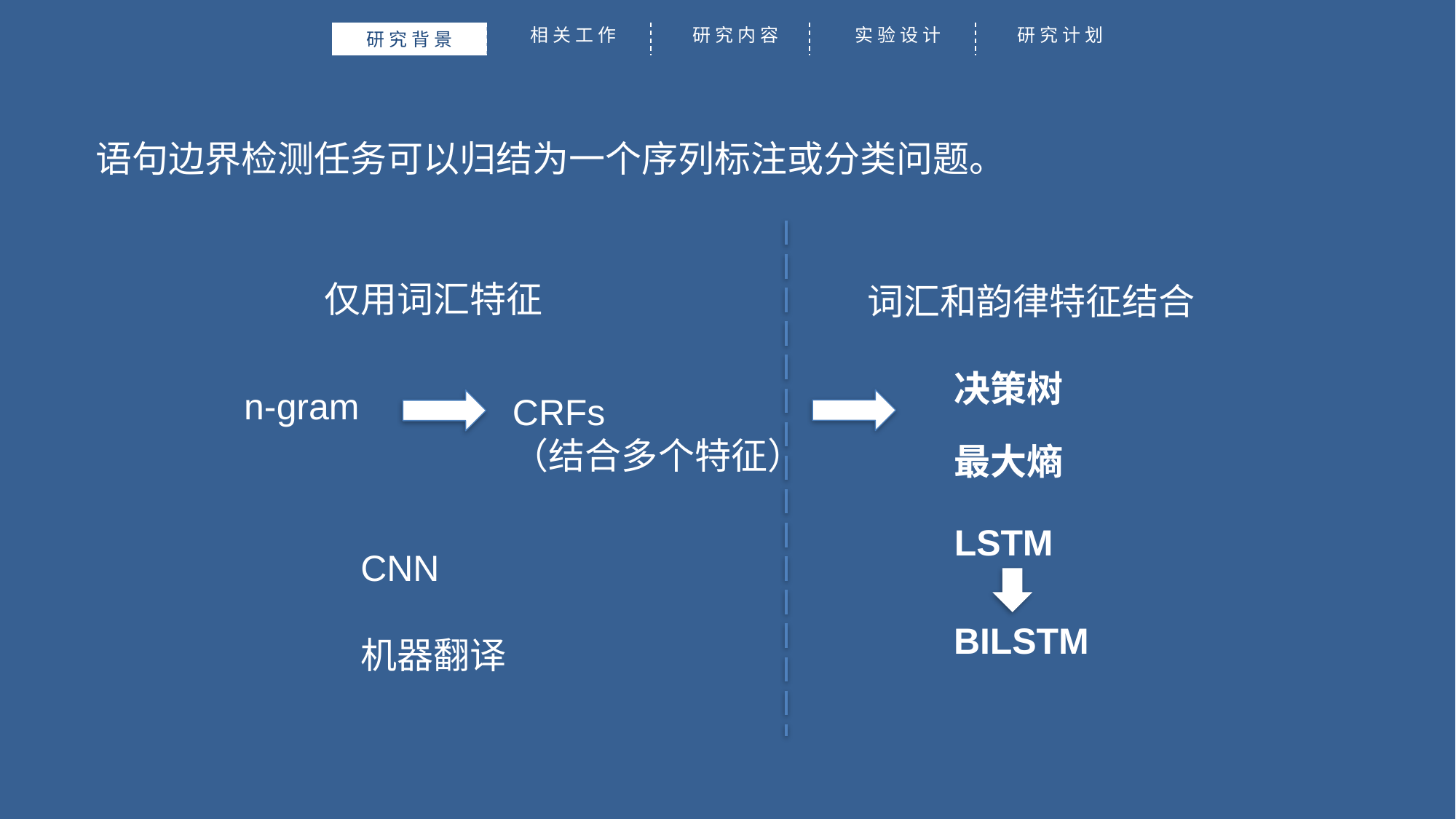

相关工作
研究内容
实验设计
研究计划
研究背景
语句边界检测任务可以归结为一个序列标注或分类问题。

仅用词汇特征
词汇和韵律特征结合
决策树
n-gram
CRFs
（结合多个特征）

最大熵
LSTM
CNN

机器翻译

BILSTM